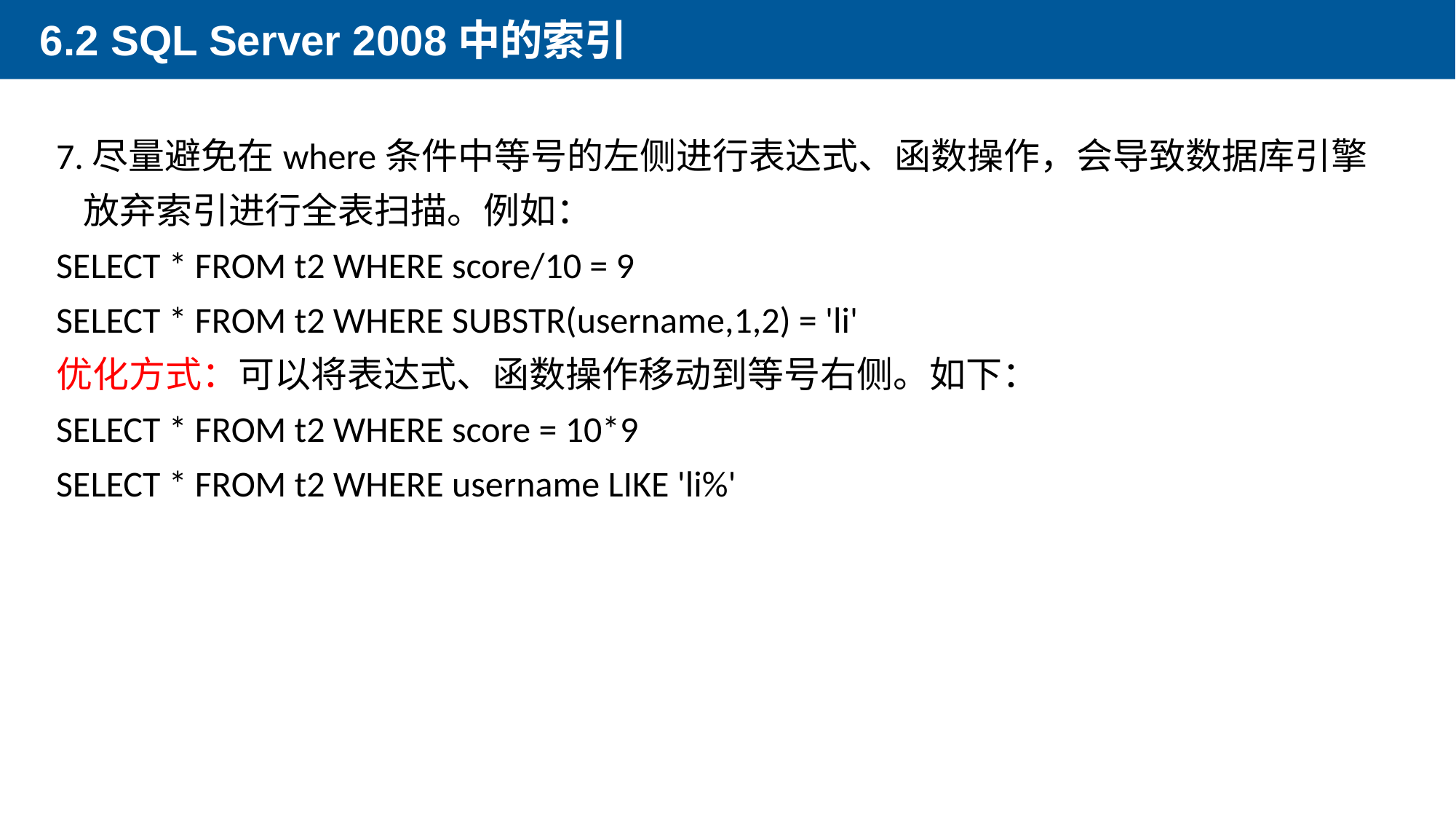

6.2 SQL Server 2008中的索引
7.尽量避免在where条件中等号的左侧进行表达式、函数操作，会导致数据库引擎放弃索引进行全表扫描。例如：
SELECT * FROM t2 WHERE score/10 = 9
SELECT * FROM t2 WHERE SUBSTR(username,1,2) = 'li'
优化方式：可以将表达式、函数操作移动到等号右侧。如下：
SELECT * FROM t2 WHERE score = 10*9
SELECT * FROM t2 WHERE username LIKE 'li%'